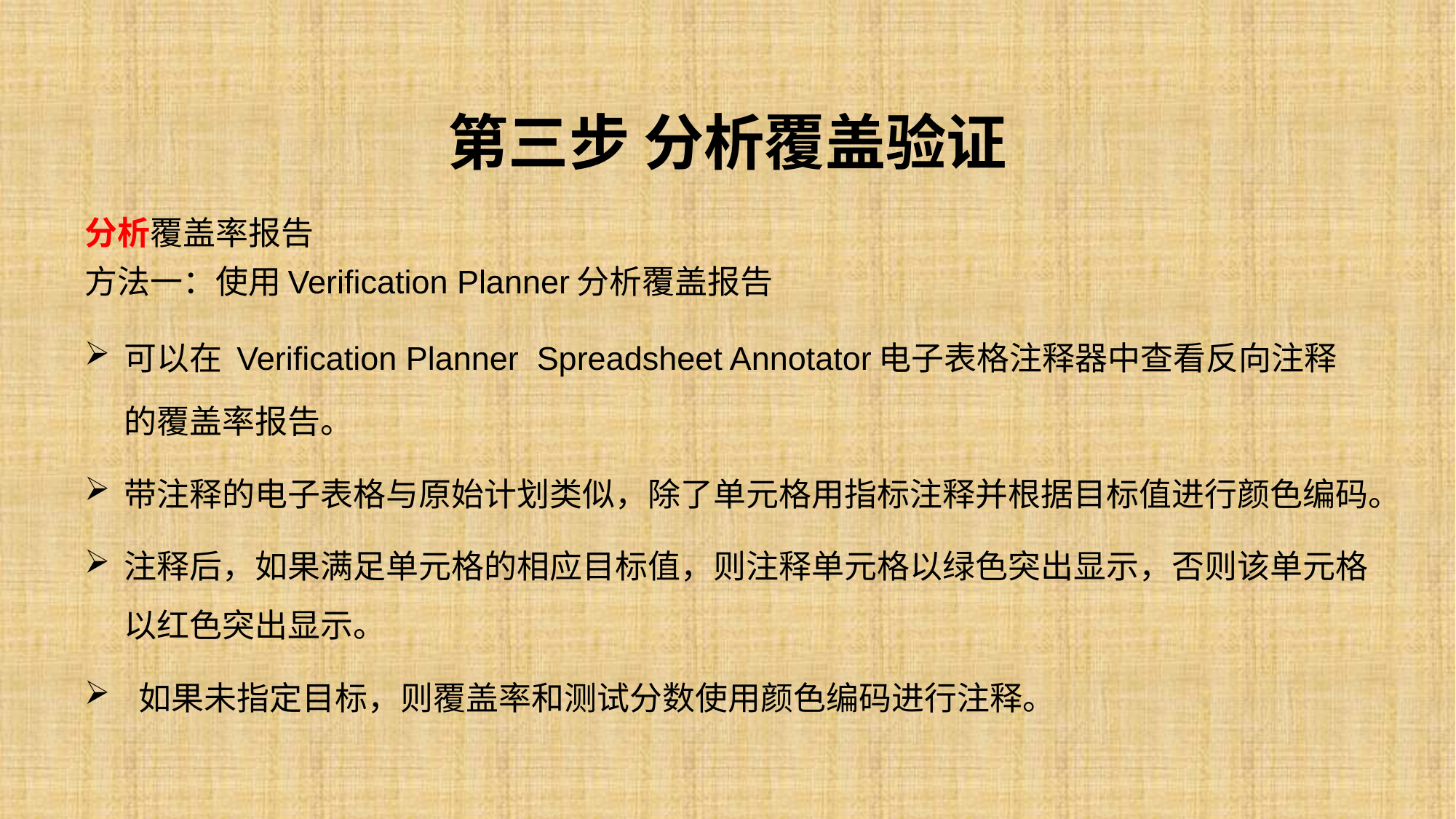

# 第三步 分析覆盖验证
分析覆盖率报告
方法一：使用Verification Planner分析覆盖报告
可以在 Verification Planner  Spreadsheet Annotator电子表格注释器中查看反向注释的覆盖率报告。
带注释的电子表格与原始计划类似，除了单元格用指标注释并根据目标值进行颜色编码。
注释后，如果满足单元格的相应目标值，则注释单元格以绿色突出显示，否则该单元格以红色突出显示。
 如果未指定目标，则覆盖率和测试分数使用颜色编码进行注释。